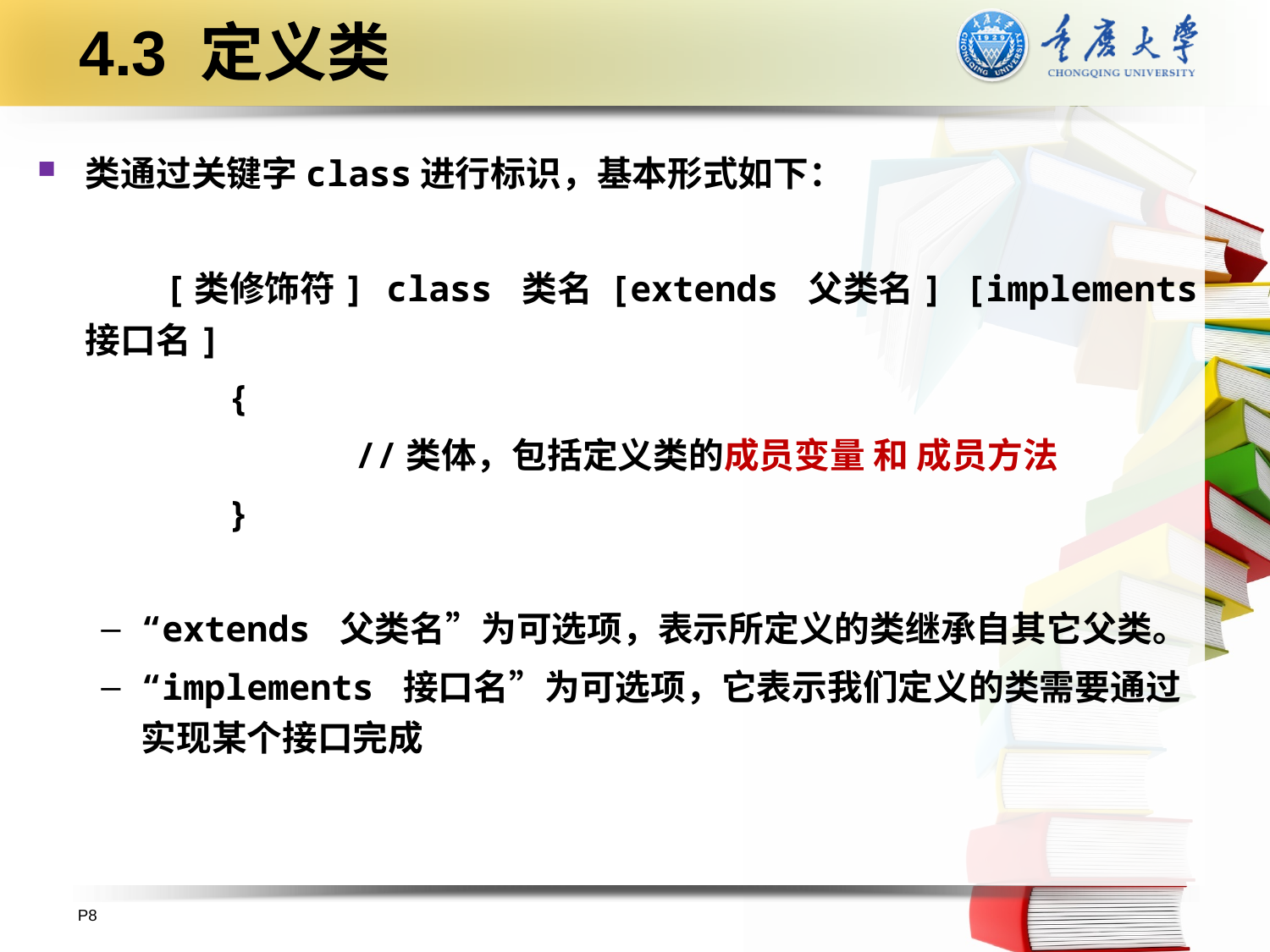

# 4.3 定义类
类通过关键字class进行标识，基本形式如下：

      [类修饰符] class 类名 [extends 父类名] [implements 接口名]
         {
               //类体，包括定义类的成员变量 和 成员方法
         }

“extends 父类名”为可选项，表示所定义的类继承自其它父类。
“implements 接口名”为可选项，它表示我们定义的类需要通过实现某个接口完成

P8